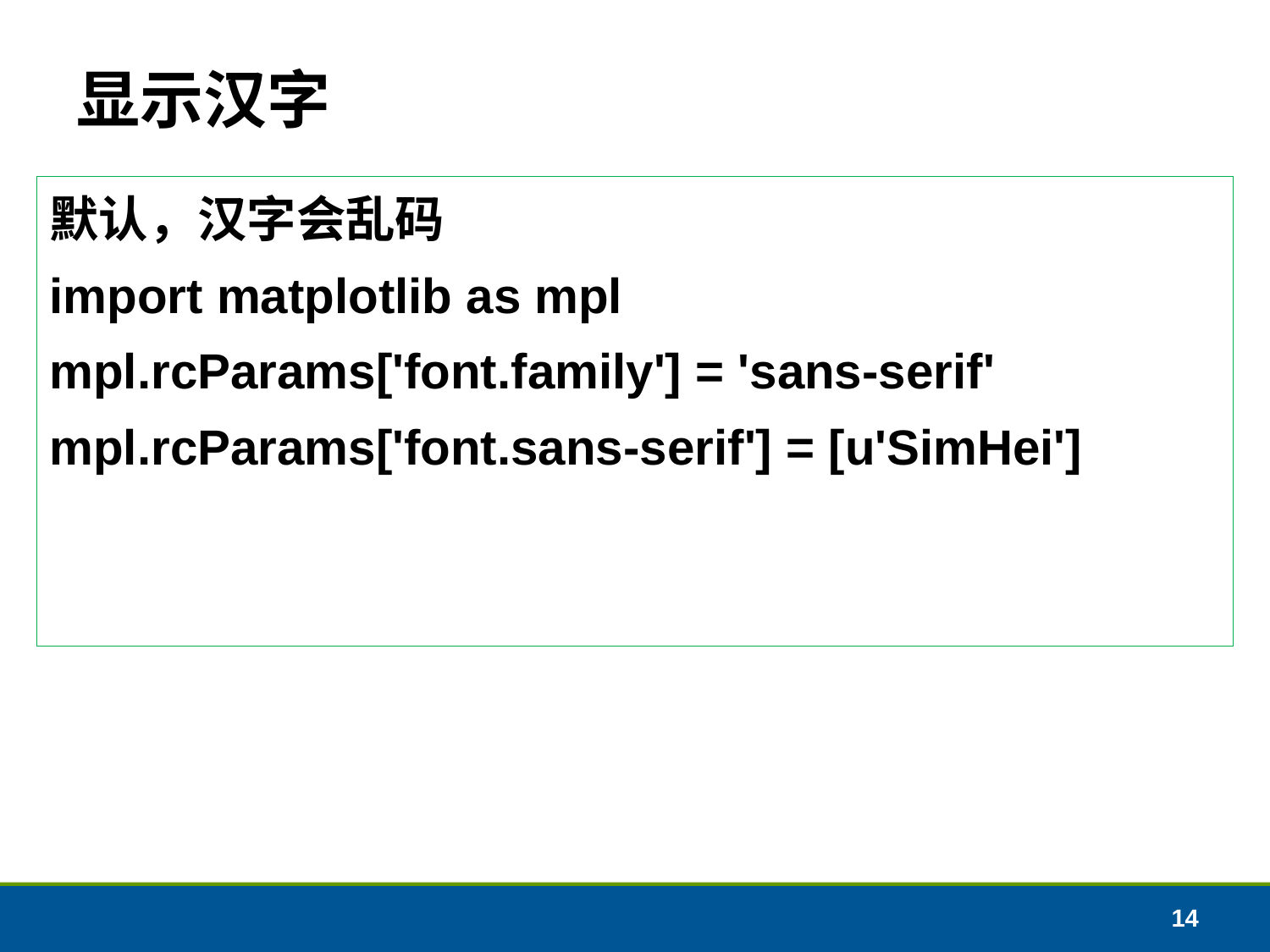

# 显示汉字
默认，汉字会乱码
import matplotlib as mpl
mpl.rcParams['font.family'] = 'sans-serif'
mpl.rcParams['font.sans-serif'] = [u'SimHei']